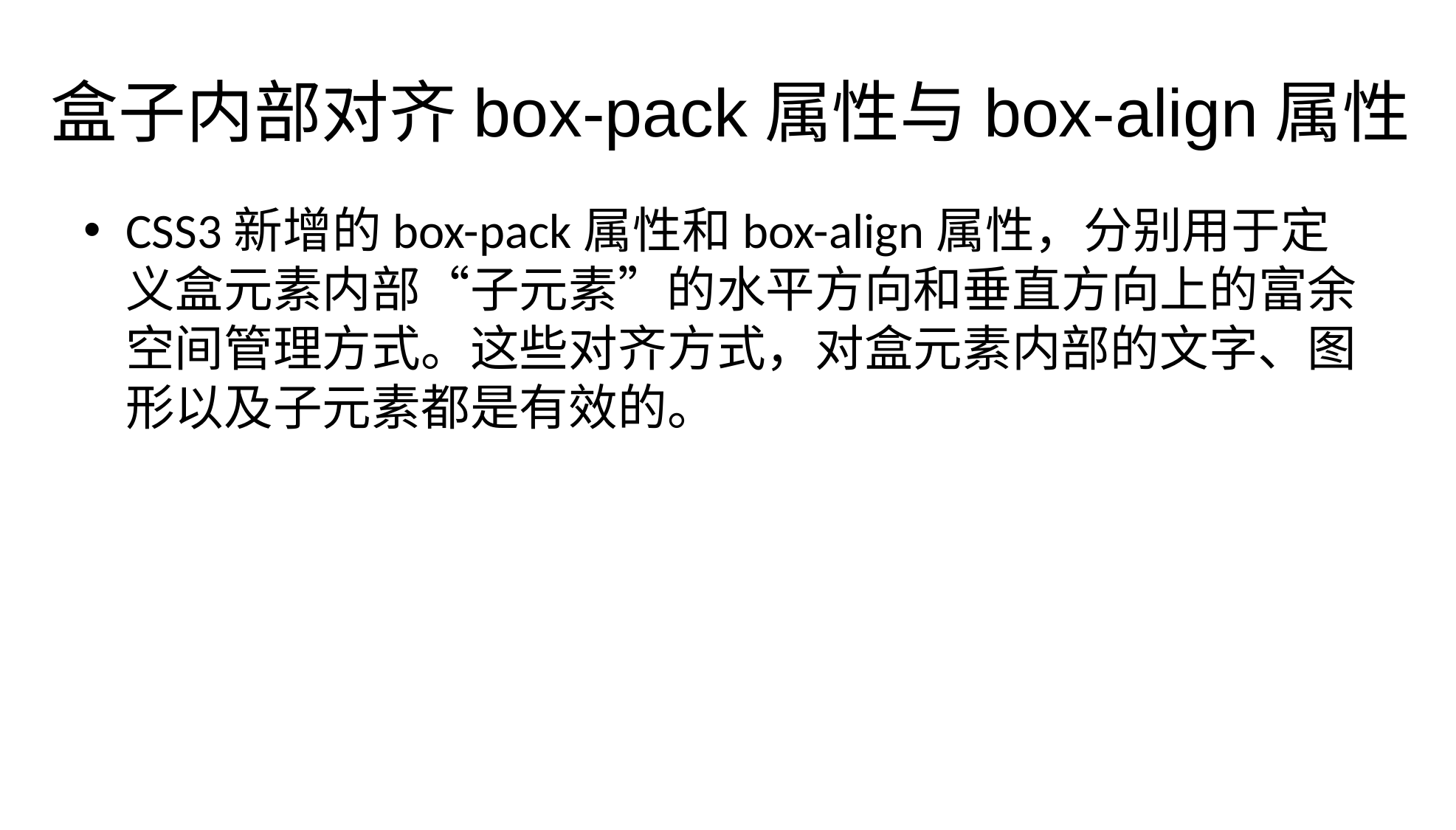

# 盒子内部对齐box-pack属性与box-align属性
CSS3新增的box-pack属性和box-align属性，分别用于定义盒元素内部“子元素”的水平方向和垂直方向上的富余空间管理方式。这些对齐方式，对盒元素内部的文字、图形以及子元素都是有效的。